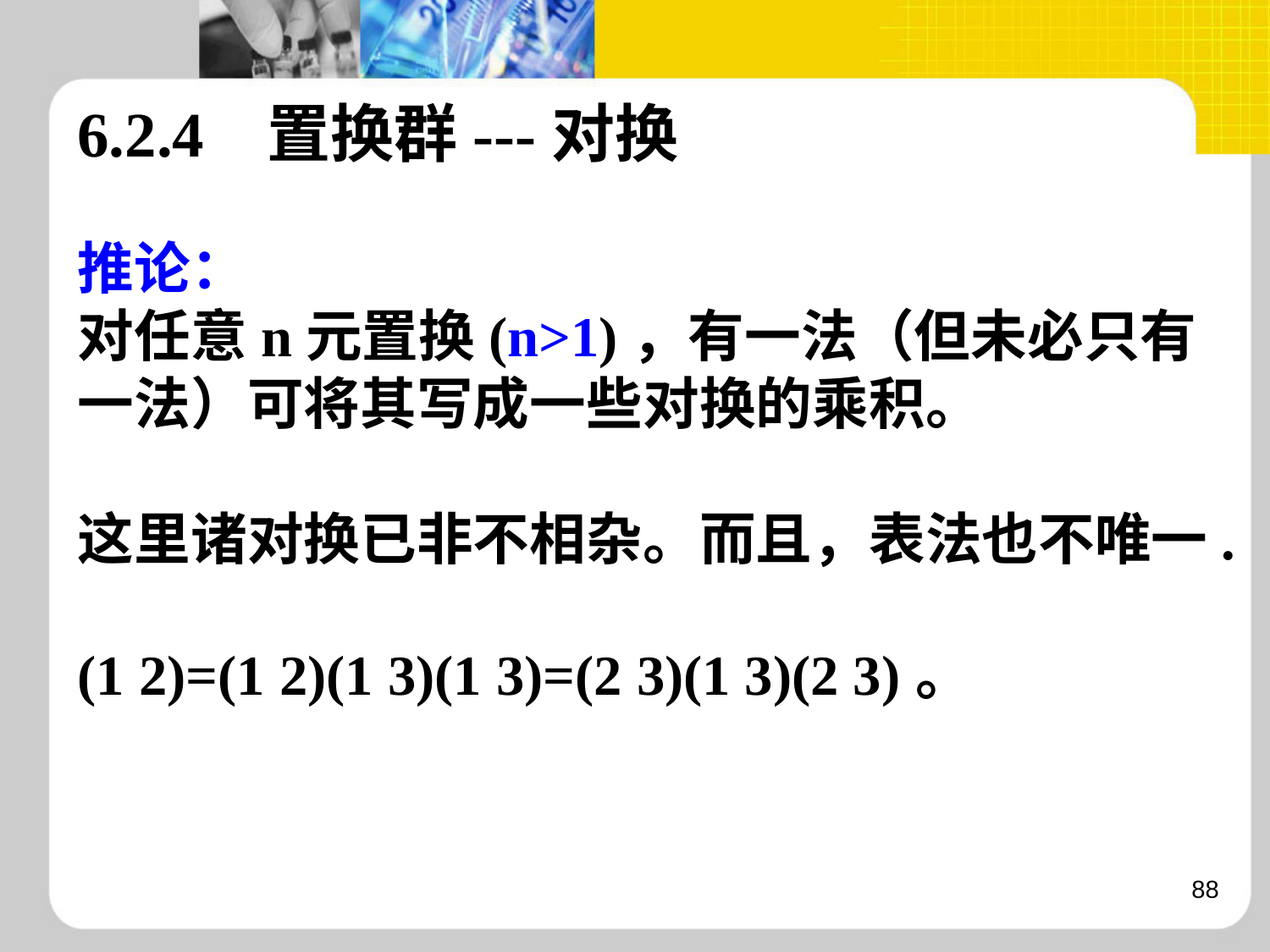

6.2.4   置换群---对换
推论：
对任意n元置换(n>1)，有一法（但未必只有一法）可将其写成一些对换的乘积。

这里诸对换已非不相杂。而且，表法也不唯一.

(1 2)=(1 2)(1 3)(1 3)=(2 3)(1 3)(2 3)。
88